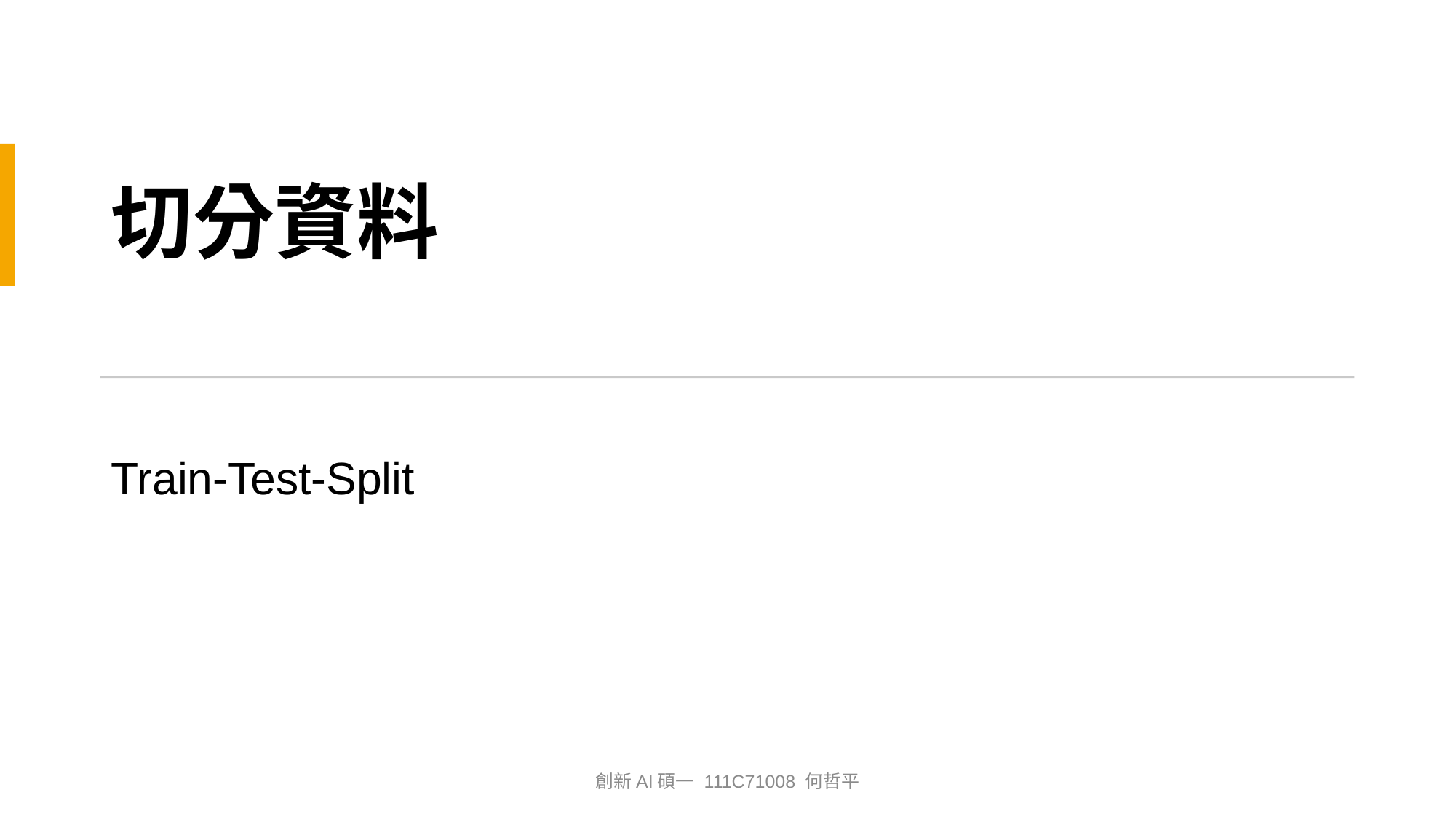

# 切分資料

Train-Test-Split
創新AI碩一 111C71008 何哲平
10